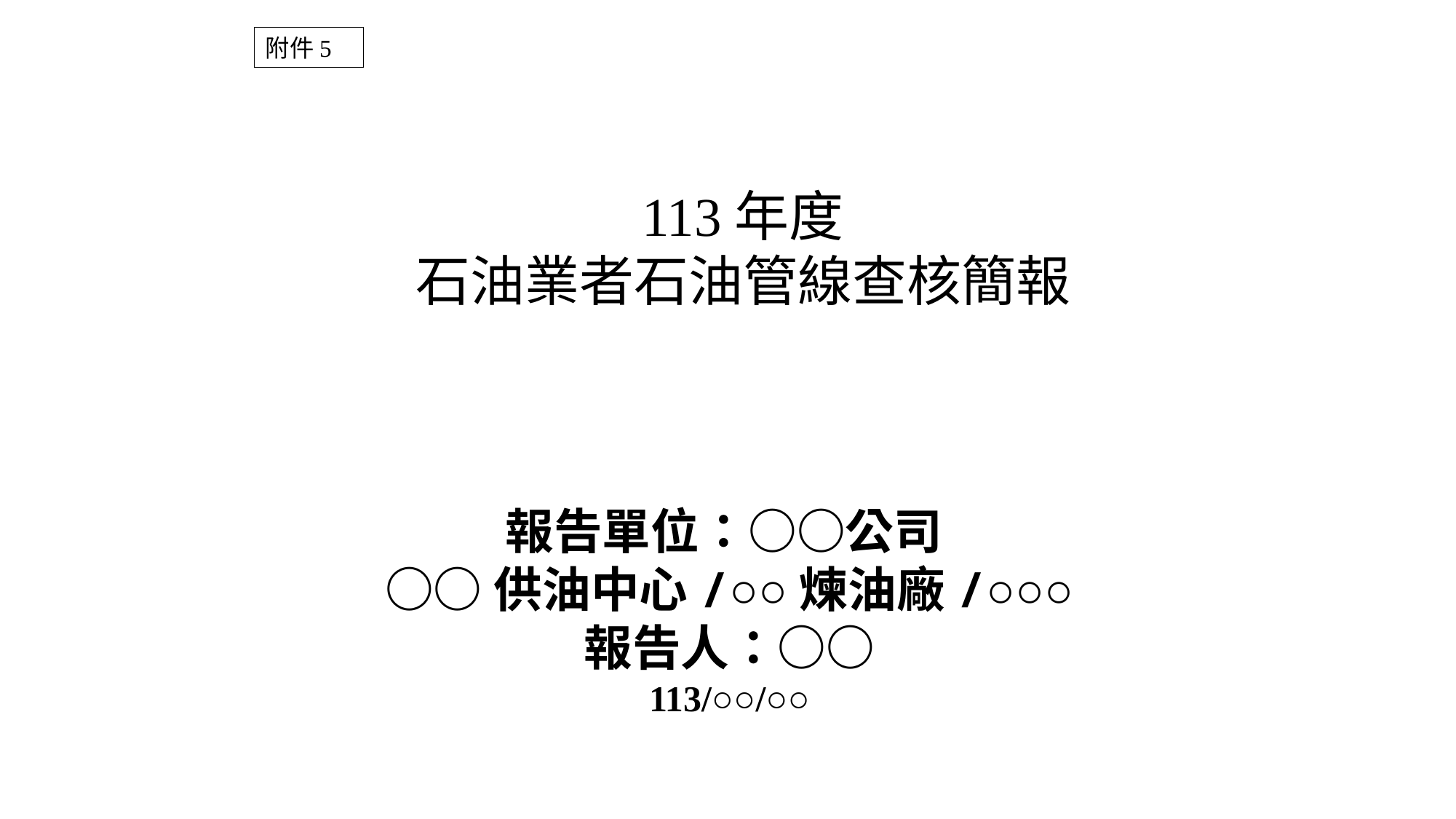

附件5
# 113年度
石油業者石油管線查核簡報
報告單位：○○公司
○○供油中心/○○煉油廠/○○○
報告人：○○
113/○○/○○
1